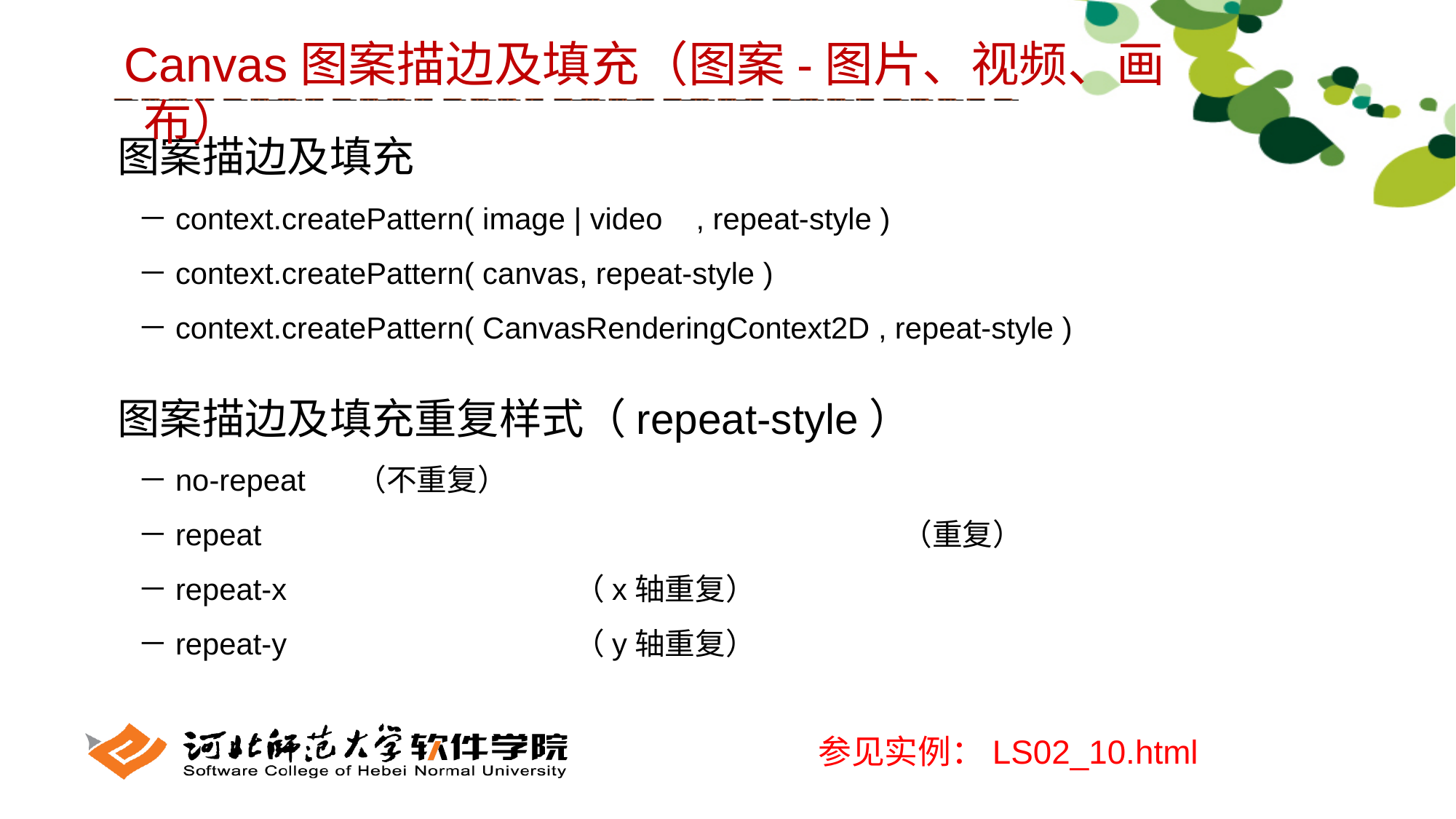

Canvas图案描边及填充（图案-图片、视频、画布）
图案描边及填充
－context.createPattern( image | video    , repeat-style )
－context.createPattern( canvas, repeat-style )
－context.createPattern( CanvasRenderingContext2D , repeat-style )
图案描边及填充重复样式（repeat-style）
－no-repeat	（不重复）
－repeat 						（重复）
－repeat-x 			（x轴重复）
－repeat-y 			（y轴重复）

参见实例：LS02_10.html